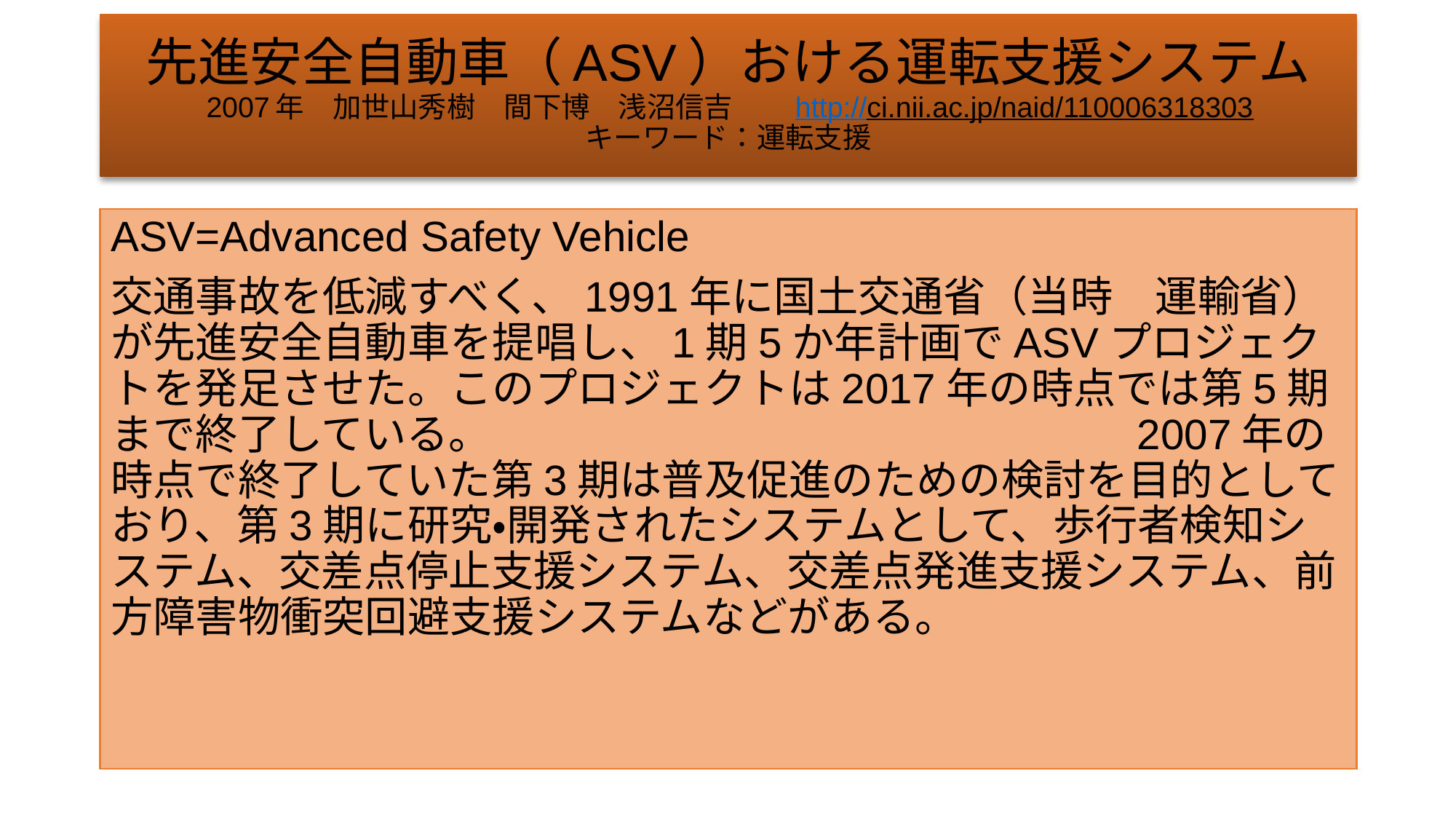

# 先進安全自動車（ASV）おける運転支援システム 2007年　加世山秀樹　間下博　浅沼信吉　　http://ci.nii.ac.jp/naid/110006318303 キーワード：運転支援
ASV=Advanced Safety Vehicle
交通事故を低減すべく、1991年に国土交通省（当時　運輸省）が先進安全自動車を提唱し、1期5か年計画でASVプロジェクトを発足させた。このプロジェクトは2017年の時点では第5期まで終了している。　　　　　　　　　　　　　　　2007年の時点で終了していた第3期は普及促進のための検討を目的としており、第3期に研究・開発されたシステムとして、歩行者検知システム、交差点停止支援システム、交差点発進支援システム、前方障害物衝突回避支援システムなどがある。